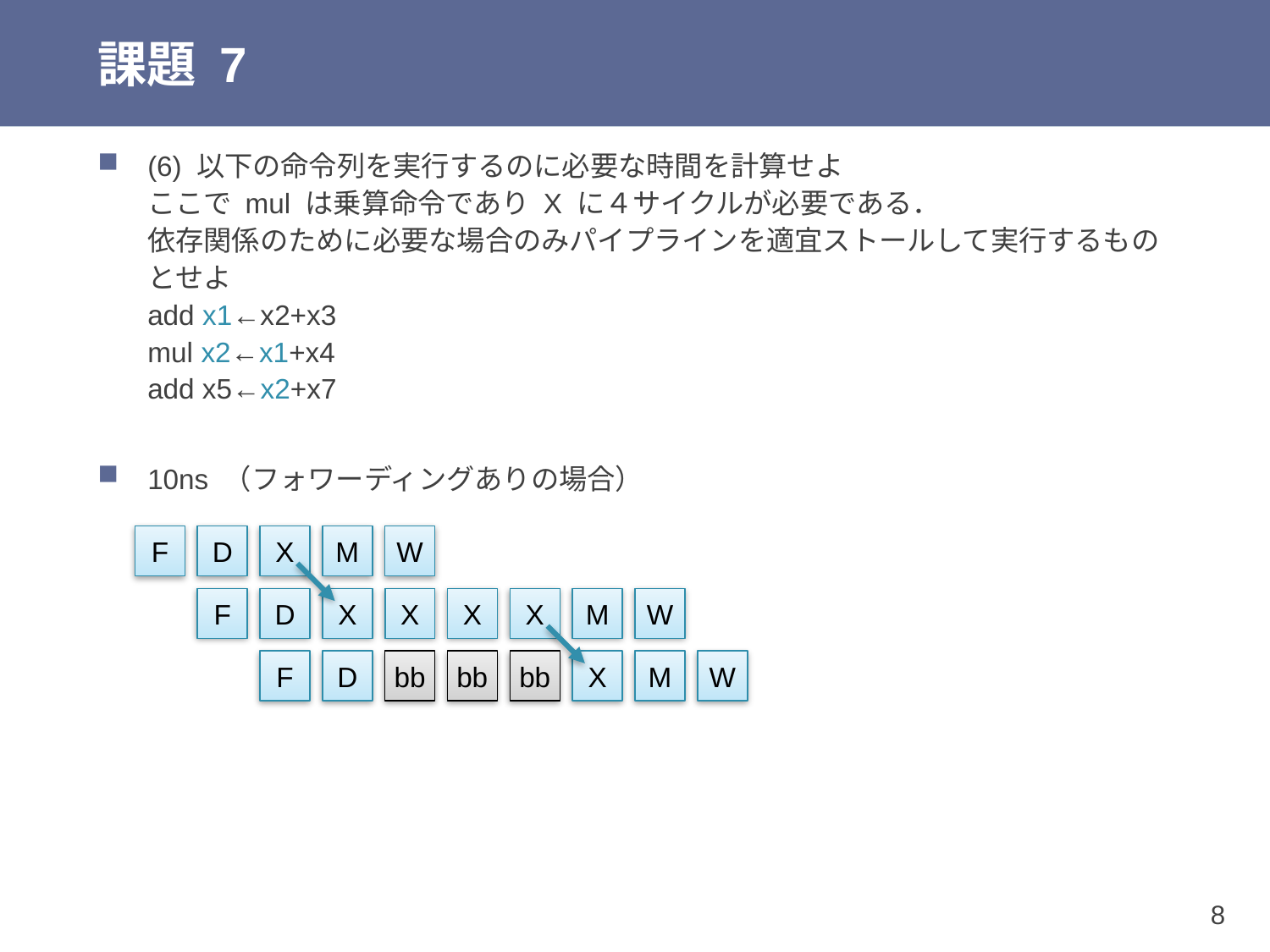

# 課題 7
(6) 以下の命令列を実行するのに必要な時間を計算せよ
ここで mul は乗算命令であり X に４サイクルが必要である．
依存関係のために必要な場合のみパイプラインを適宜ストールして実行するものとせよ
add x1←x2+x3
mul x2←x1+x4
add x5←x2+x7
10ns （フォワーディングありの場合）

F
D
X
M
W
F
D
X
X
X
X
M
W
F
D
bb
bb
bb
X
M
W